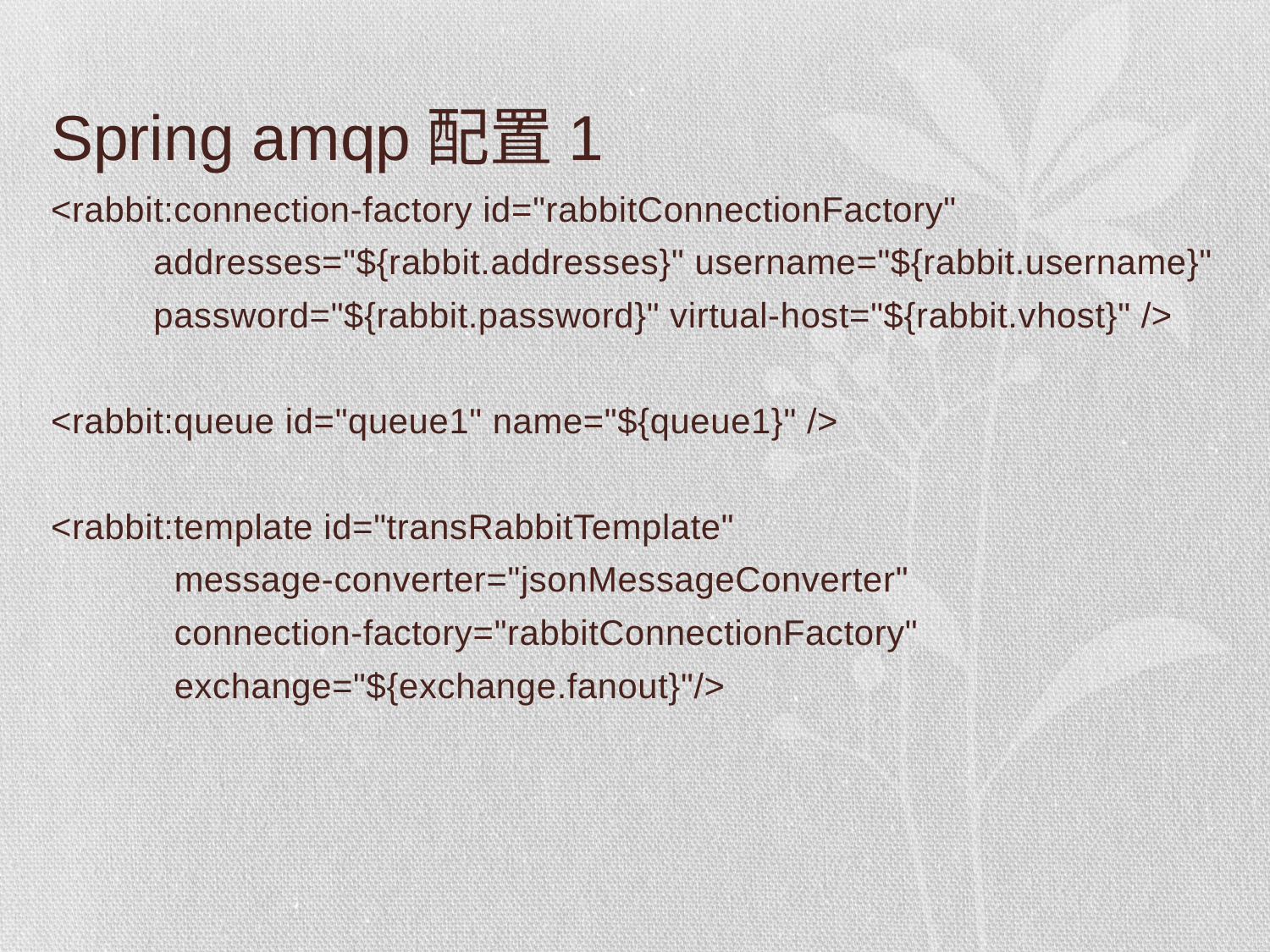

# Spring amqp配置1
<rabbit:connection-factory id="rabbitConnectionFactory"
          addresses="${rabbit.addresses}" username="${rabbit.username}"
          password="${rabbit.password}" virtual-host="${rabbit.vhost}" />

<rabbit:queue id="queue1" name="${queue1}" />

<rabbit:template id="transRabbitTemplate"
            message-converter="jsonMessageConverter"
            connection-factory="rabbitConnectionFactory"
            exchange="${exchange.fanout}"/>